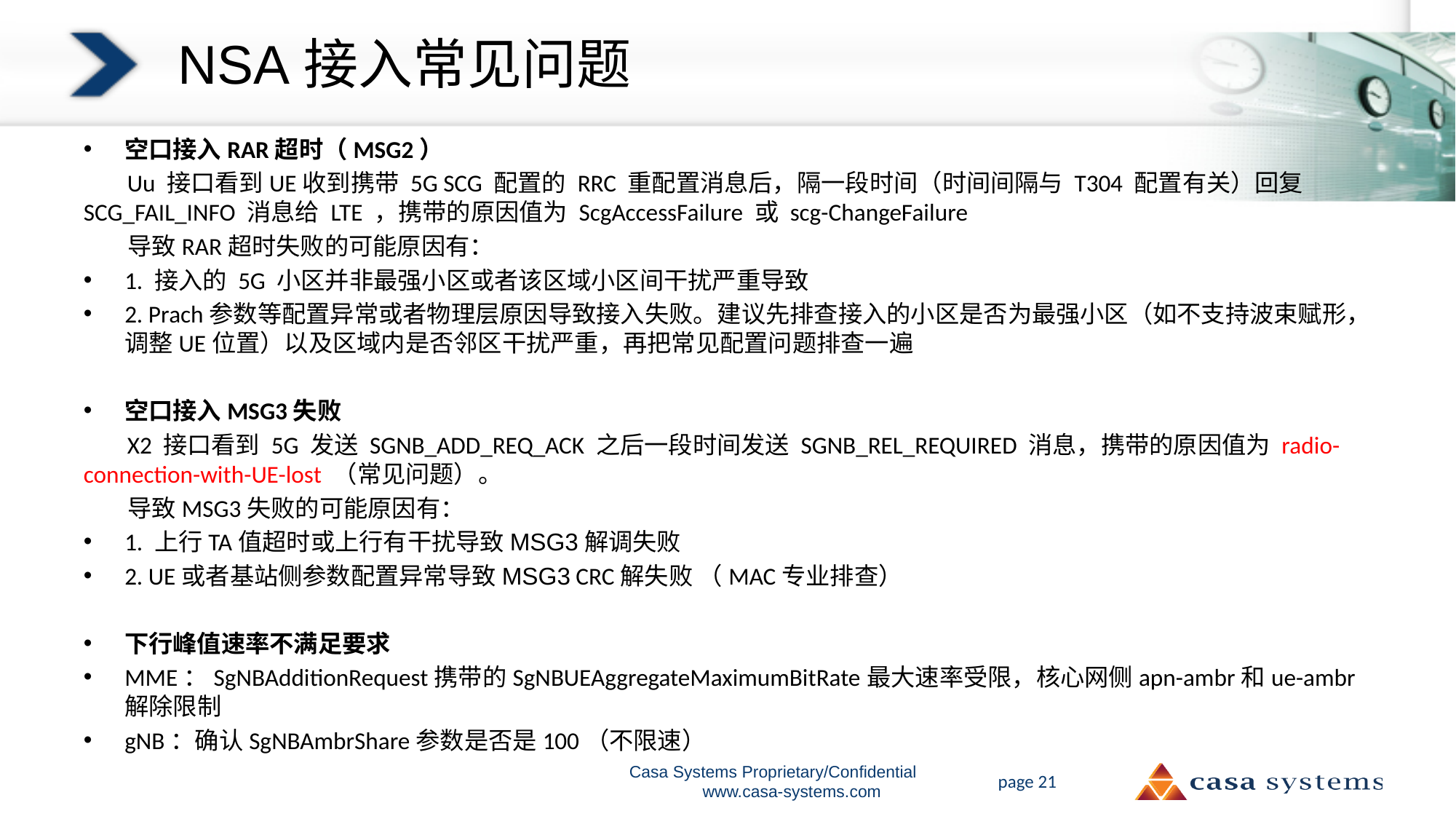

# NSA接入常见问题
空口接入RAR超时（MSG2）
        Uu 接口看到UE收到携带 5G SCG 配置的 RRC 重配置消息后，隔一段时间（时间间隔与 T304 配置有关）回复 SCG_FAIL_INFO 消息给 LTE ，携带的原因值为 ScgAccessFailure 或 scg-ChangeFailure
       导致RAR超时失败的可能原因有：
1. 接入的 5G 小区并非最强小区或者该区域小区间干扰严重导致
2. Prach参数等配置异常或者物理层原因导致接入失败。建议先排查接入的小区是否为最强小区（如不支持波束赋形，调整UE位置）以及区域内是否邻区干扰严重，再把常见配置问题排查一遍

空口接入MSG3失败
        X2 接口看到 5G 发送 SGNB_ADD_REQ_ACK 之后一段时间发送 SGNB_REL_REQUIRED 消息，携带的原因值为 radio-connection-with-UE-lost （常见问题）。
       导致MSG3失败的可能原因有：
1. 上行TA值超时或上行有干扰导致MSG3解调失败
2. UE或者基站侧参数配置异常导致MSG3 CRC解失败 （MAC专业排查）

下行峰值速率不满足要求
MME：SgNBAdditionRequest携带的SgNBUEAggregateMaximumBitRate最大速率受限，核心网侧apn-ambr和ue-ambr解除限制
gNB：确认SgNBAmbrShare参数是否是100（不限速）

Casa Systems Proprietary/Confidential            www.casa-systems.com
page 21